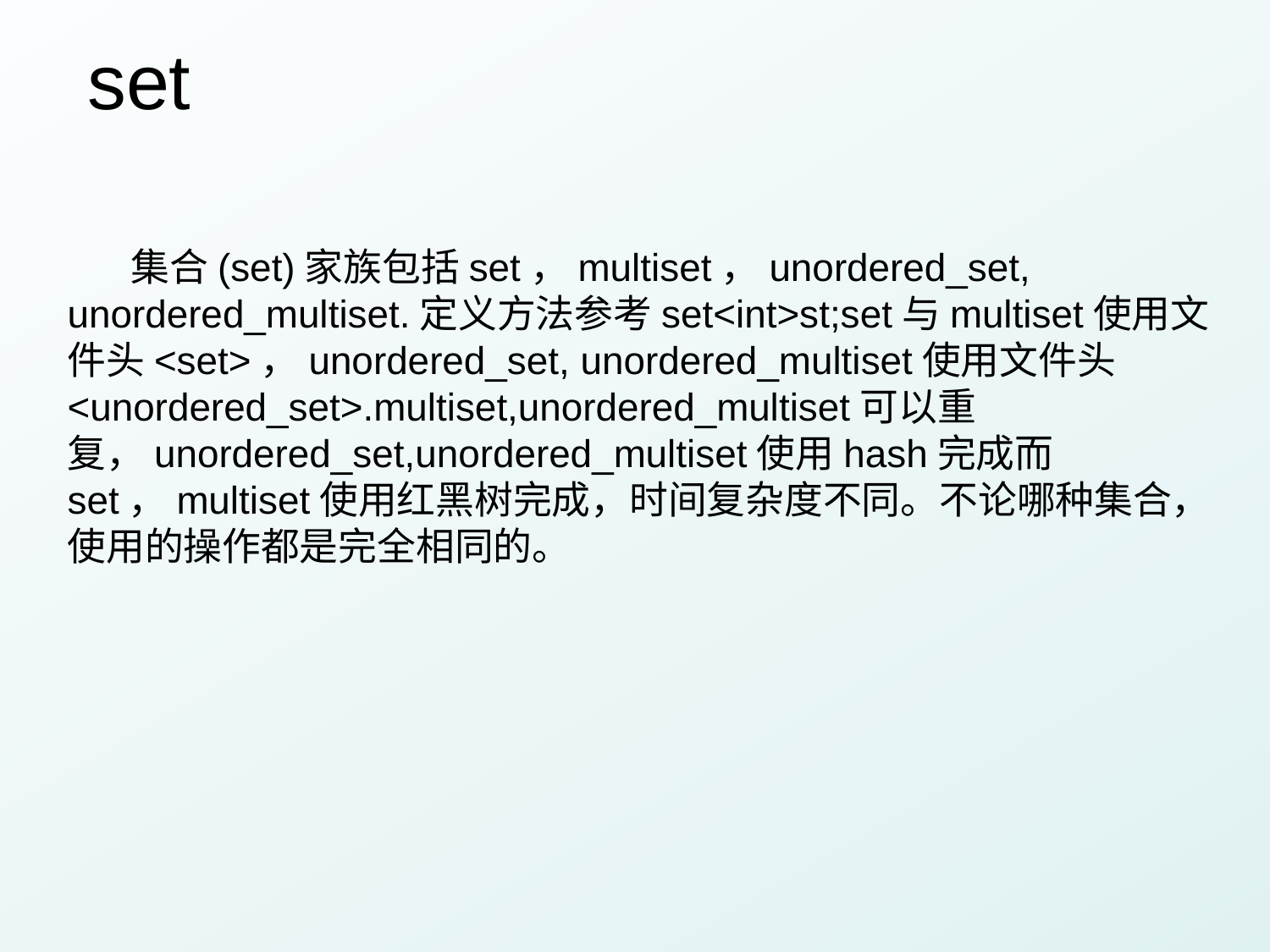

# set
集合(set)家族包括set，multiset，unordered_set, unordered_multiset.定义方法参考set<int>st;set与multiset使用文件头<set>，unordered_set, unordered_multiset使用文件头<unordered_set>.multiset,unordered_multiset可以重复，unordered_set,unordered_multiset使用hash完成而set，multiset使用红黑树完成，时间复杂度不同。不论哪种集合，使用的操作都是完全相同的。